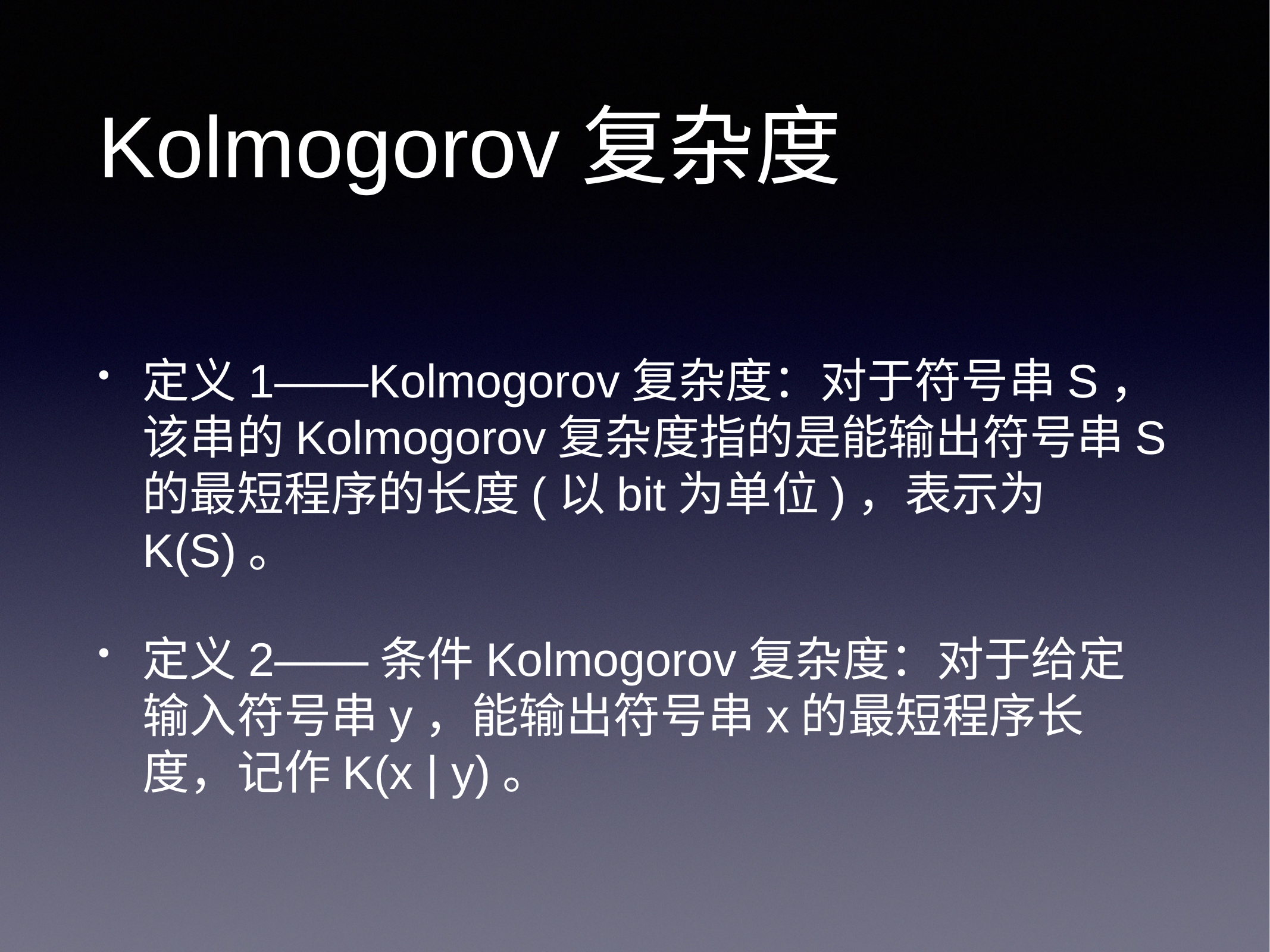

# Kolmogorov复杂度
定义1——Kolmogorov复杂度：对于符号串S，该串的Kolmogorov复杂度指的是能输出符号串S的最短程序的长度(以bit为单位)，表示为K(S)。
定义2——条件Kolmogorov复杂度：对于给定输入符号串y，能输出符号串x的最短程序长度，记作K(x | y)。